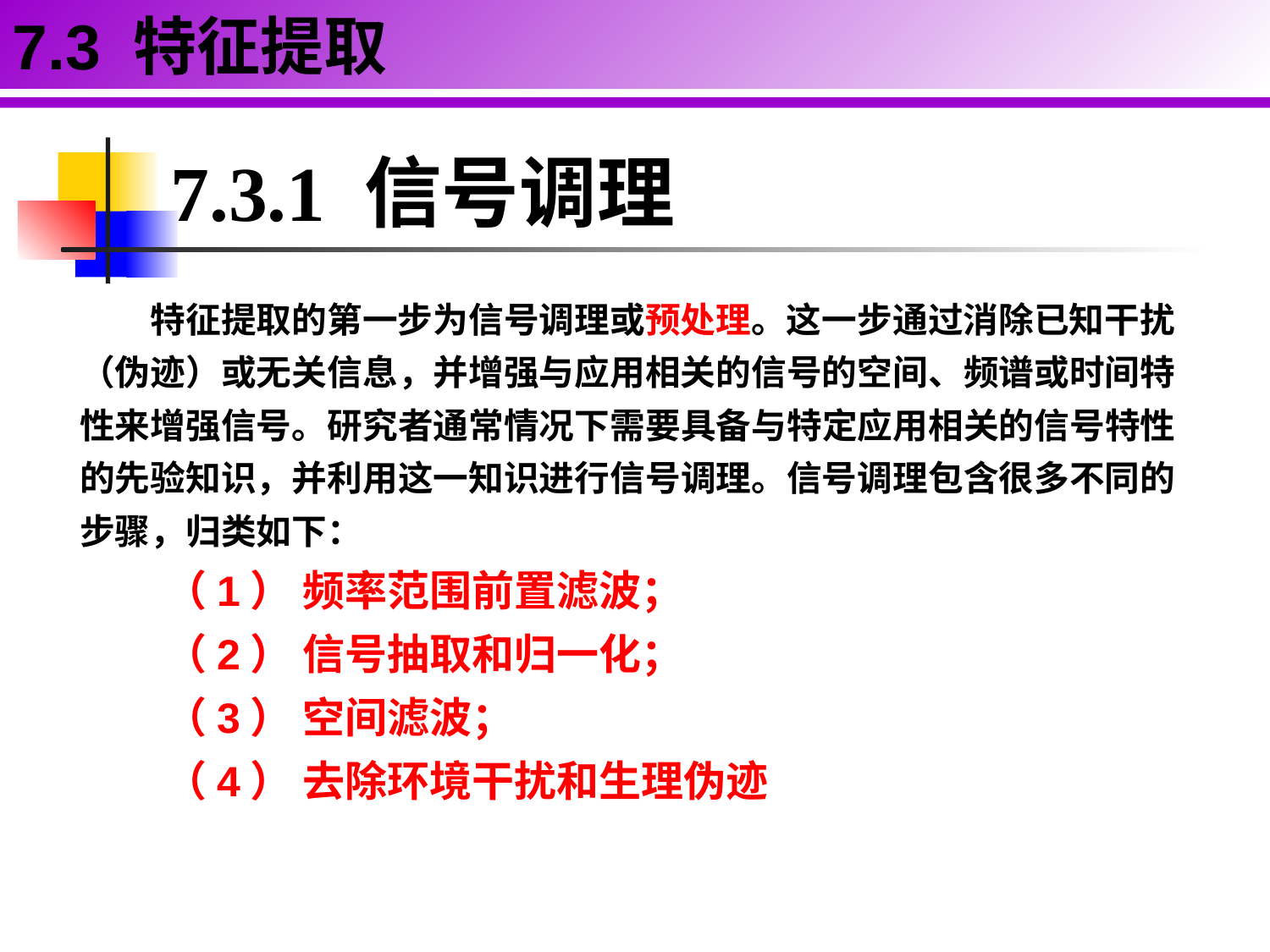

7.3 特征提取

7.3.1 信号调理
特征提取的第一步为信号调理或预处理。这一步通过消除已知干扰（伪迹）或无关信息，并增强与应用相关的信号的空间、频谱或时间特性来增强信号。研究者通常情况下需要具备与特定应用相关的信号特性的先验知识，并利用这一知识进行信号调理。信号调理包含很多不同的步骤，归类如下：
（1） 频率范围前置滤波；
（2） 信号抽取和归一化；
（3） 空间滤波；
（4） 去除环境干扰和生理伪迹